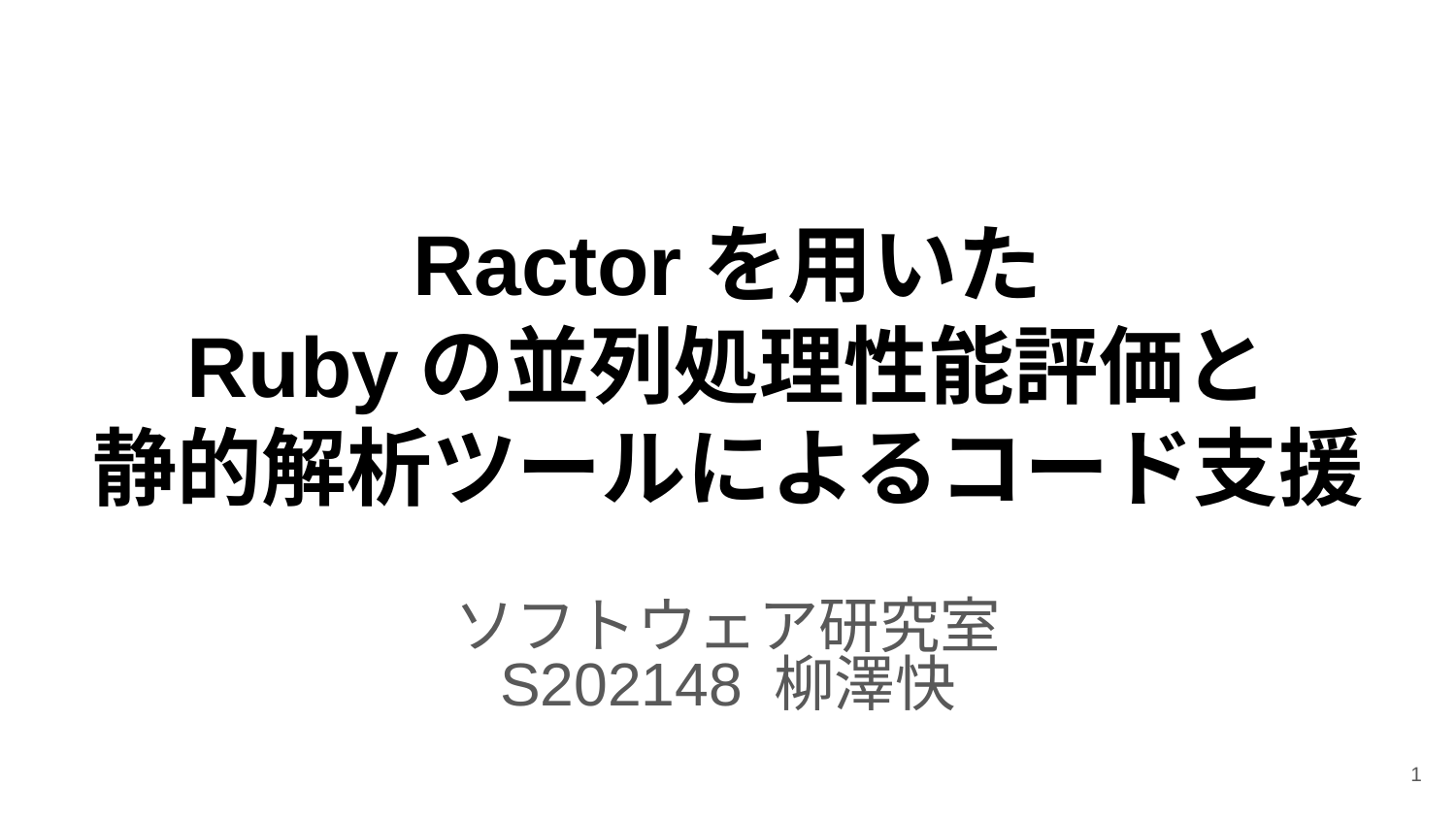

# Ractorを用いた
Rubyの並列処理性能評価と
静的解析ツールによるコード支援
ソフトウェア研究室
S202148 柳澤快
1